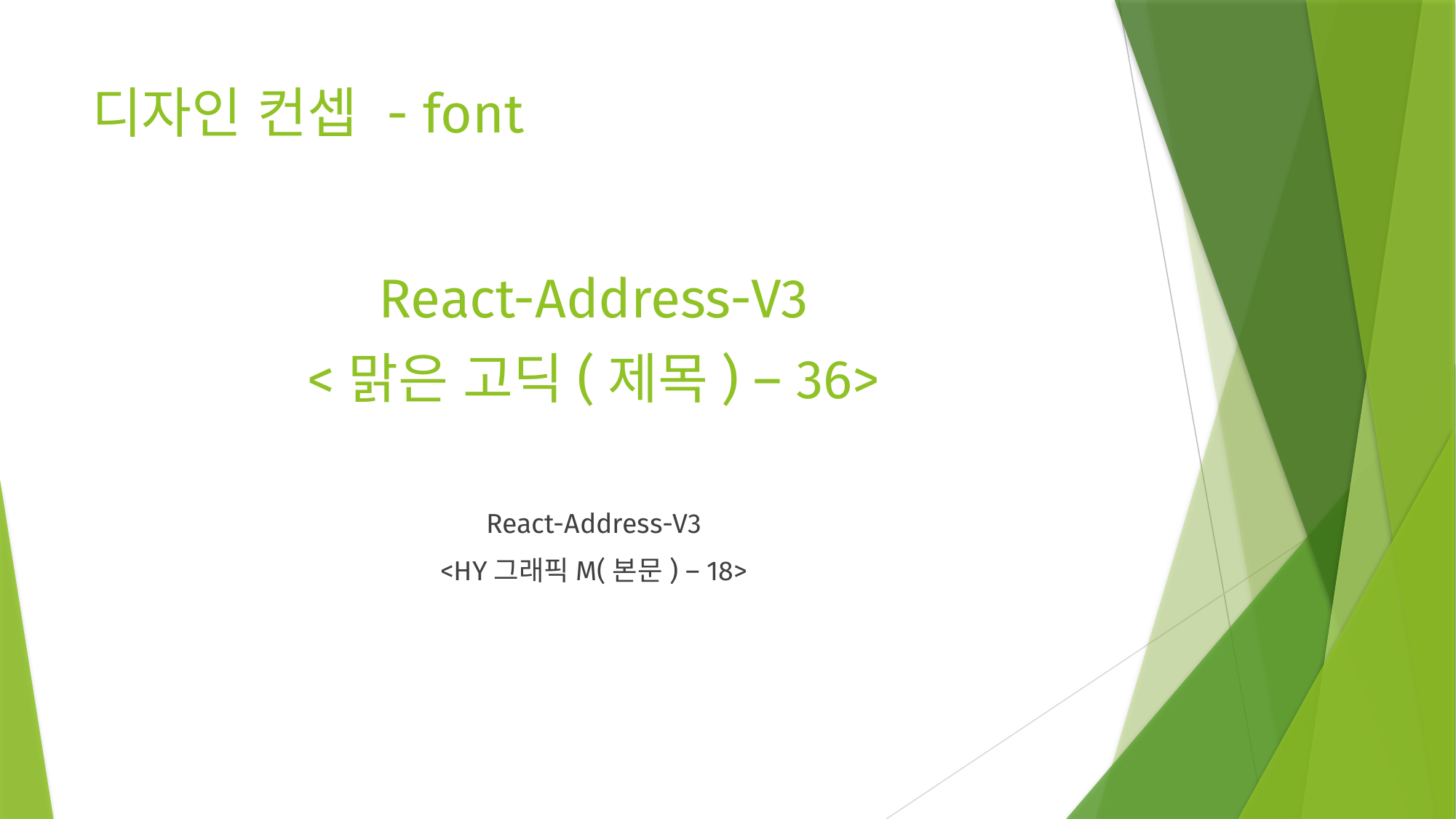

# 디자인 컨셉 - font
React-Address-V3
<맑은 고딕(제목) – 36>

React-Address-V3
<HY그래픽M(본문) – 18>